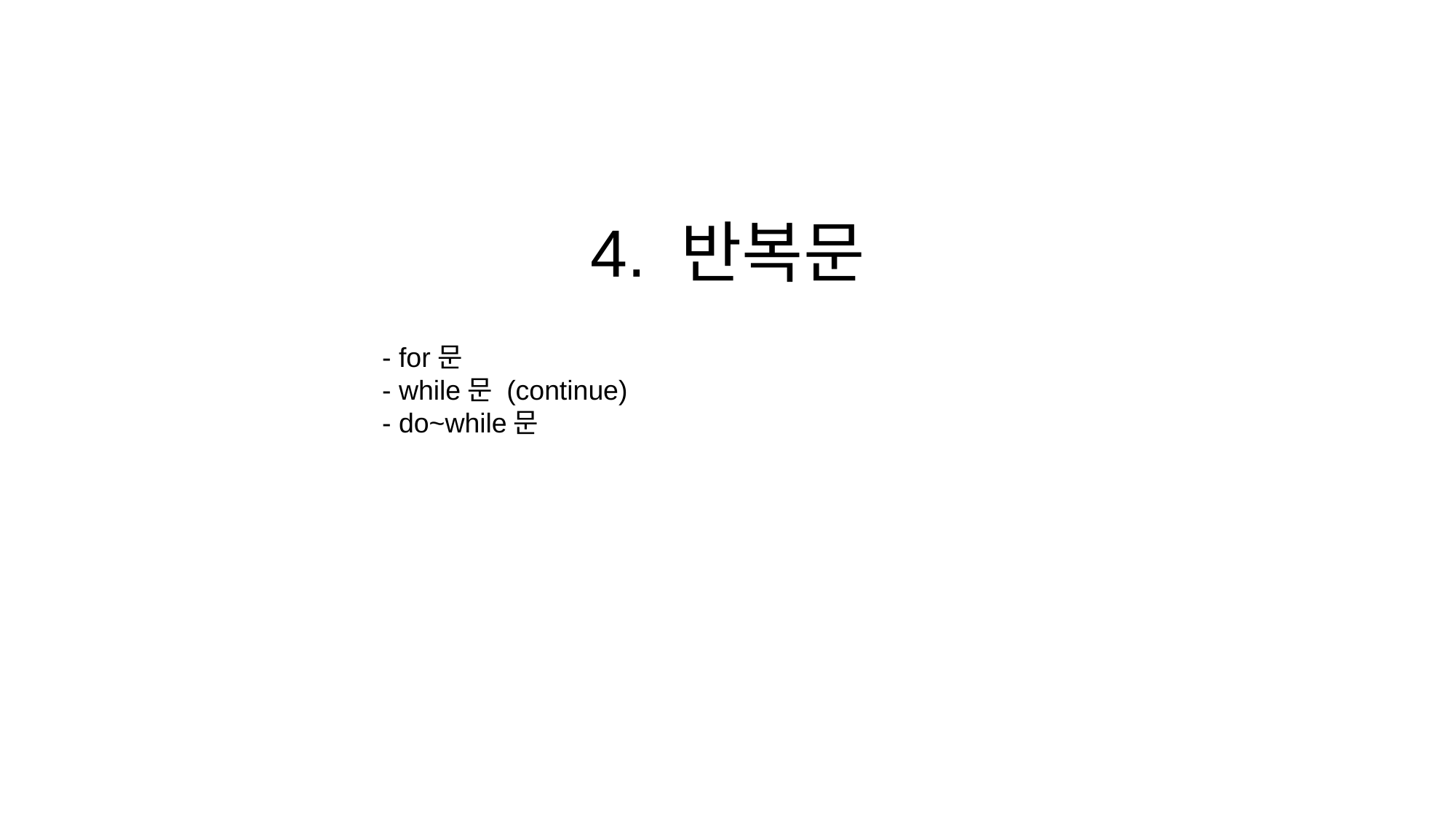

# 4. 반복문
 - for문
 - while문 (continue)
 - do~while문